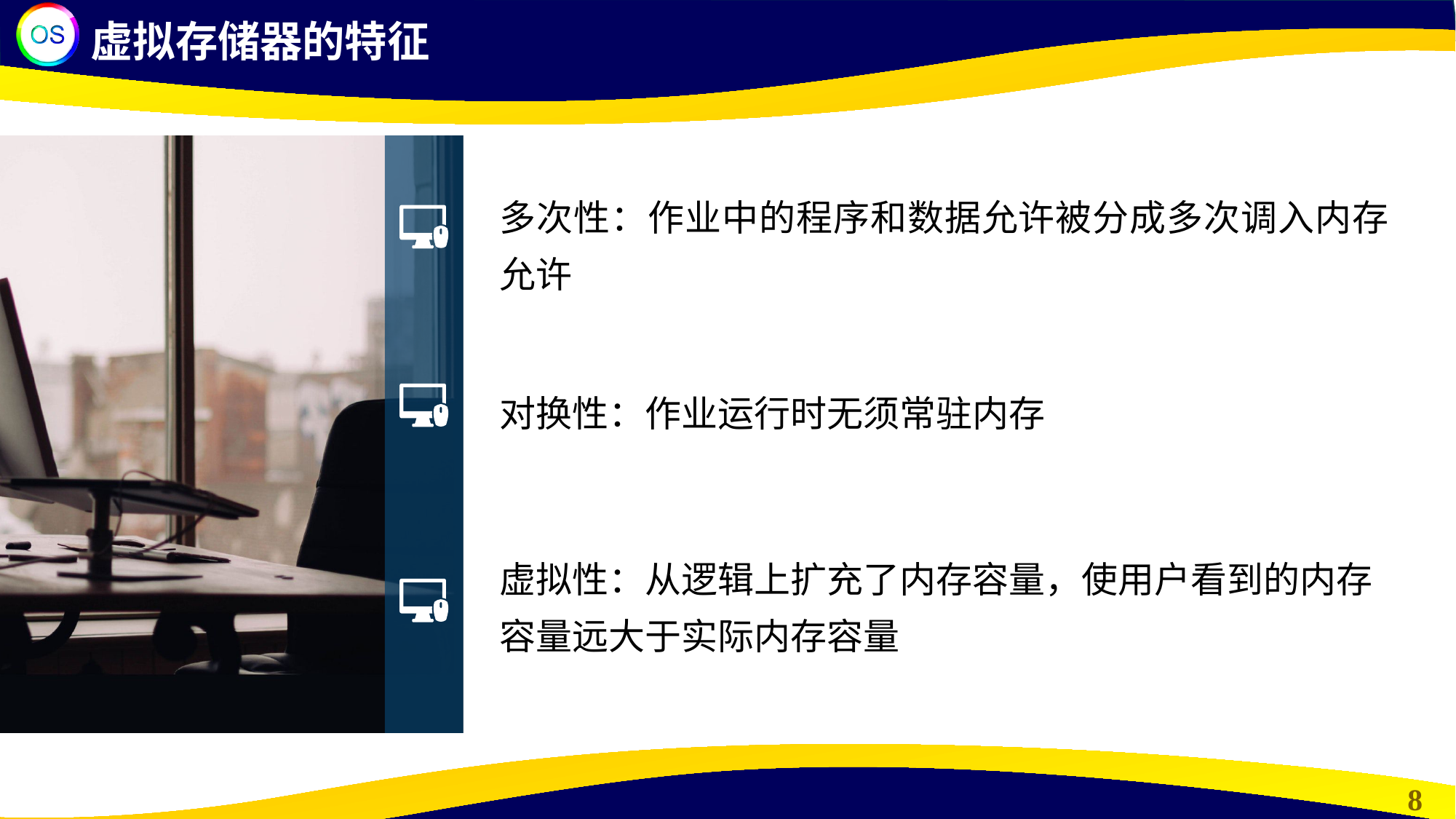

虚拟存储器的特征

多次性：作业中的程序和数据允许被分成多次调入内存允许

对换性：作业运行时无须常驻内存

虚拟性：从逻辑上扩充了内存容量，使用户看到的内存容量远大于实际内存容量